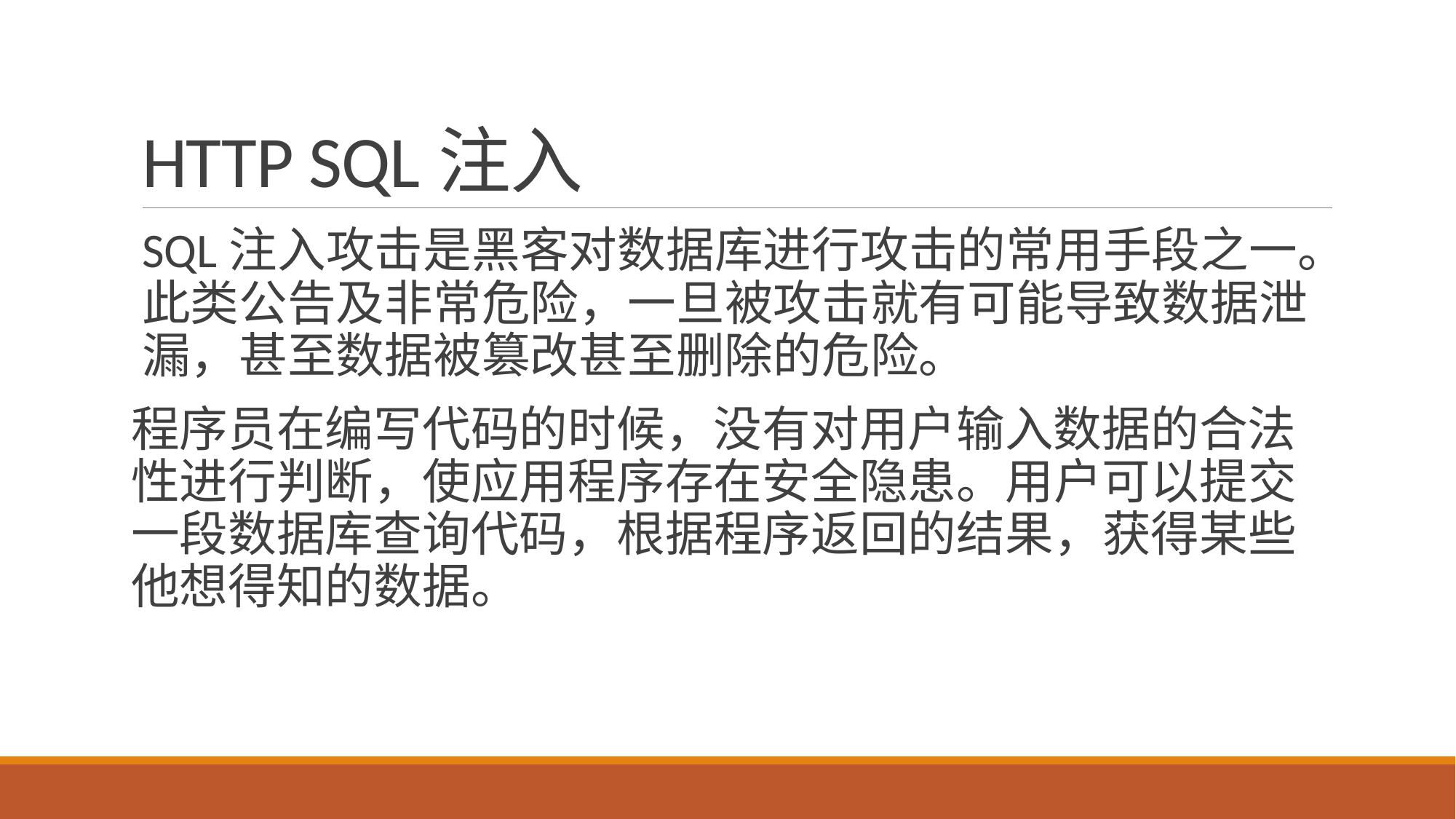

# HTTP SQL注入
SQL注入攻击是黑客对数据库进行攻击的常用手段之一。此类公告及非常危险，一旦被攻击就有可能导致数据泄漏，甚至数据被篡改甚至删除的危险。
程序员在编写代码的时候，没有对用户输入数据的合法性进行判断，使应用程序存在安全隐患。用户可以提交一段数据库查询代码，根据程序返回的结果，获得某些他想得知的数据。